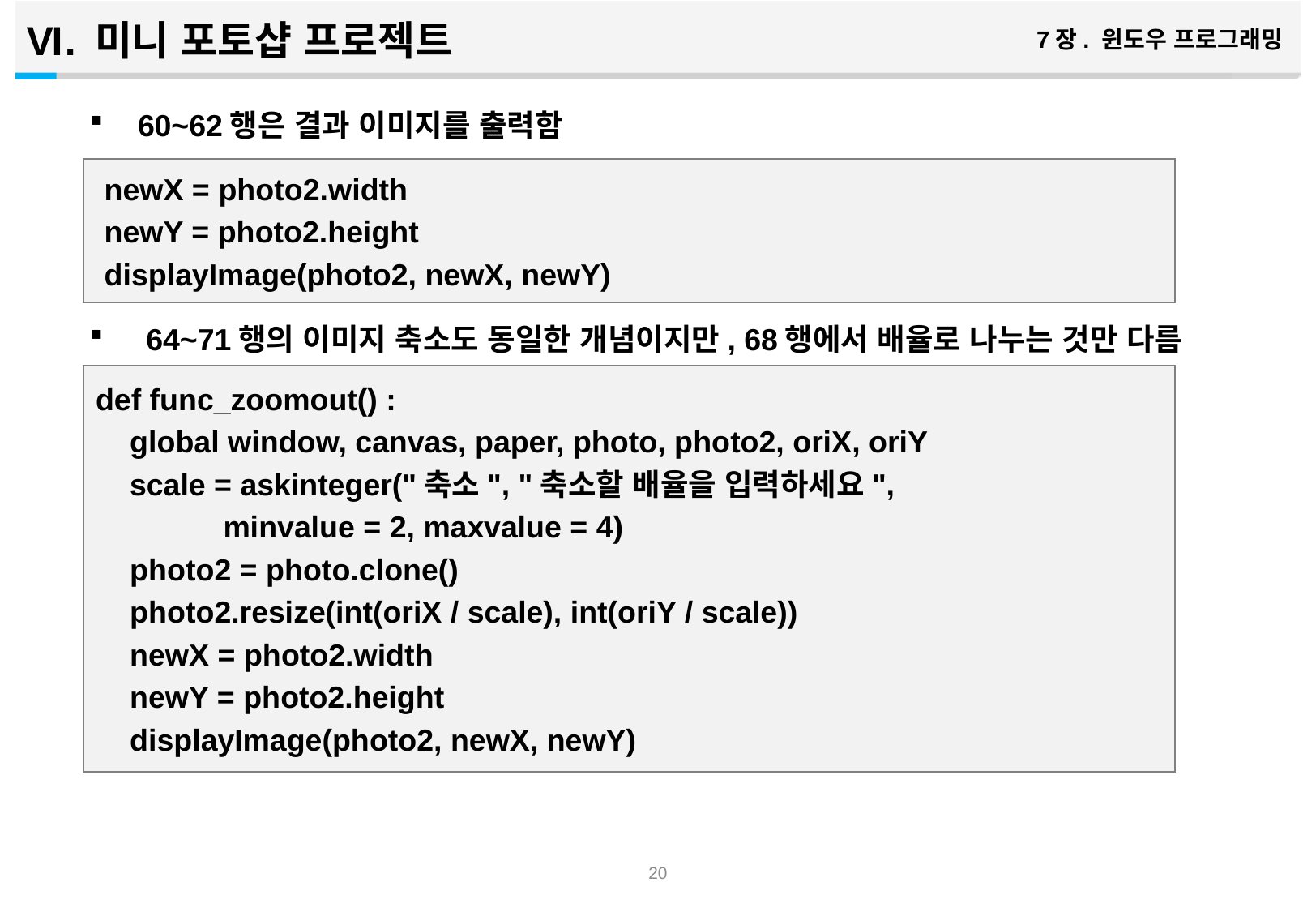

미니 포토샵 프로젝트
7장. 윈도우 프로그래밍
60~62행은 결과 이미지를 출력함

 64~71행의 이미지 축소도 동일한 개념이지만, 68행에서 배율로 나누는 것만 다름
 newX = photo2.width
 newY = photo2.height
 displayImage(photo2, newX, newY)
def func_zoomout() :
    global window, canvas, paper, photo, photo2, oriX, oriY
    scale = askinteger("축소", "축소할 배율을 입력하세요",
               minvalue = 2, maxvalue = 4)
    photo2 = photo.clone()
    photo2.resize(int(oriX / scale), int(oriY / scale))
    newX = photo2.width
    newY = photo2.height
    displayImage(photo2, newX, newY)
20